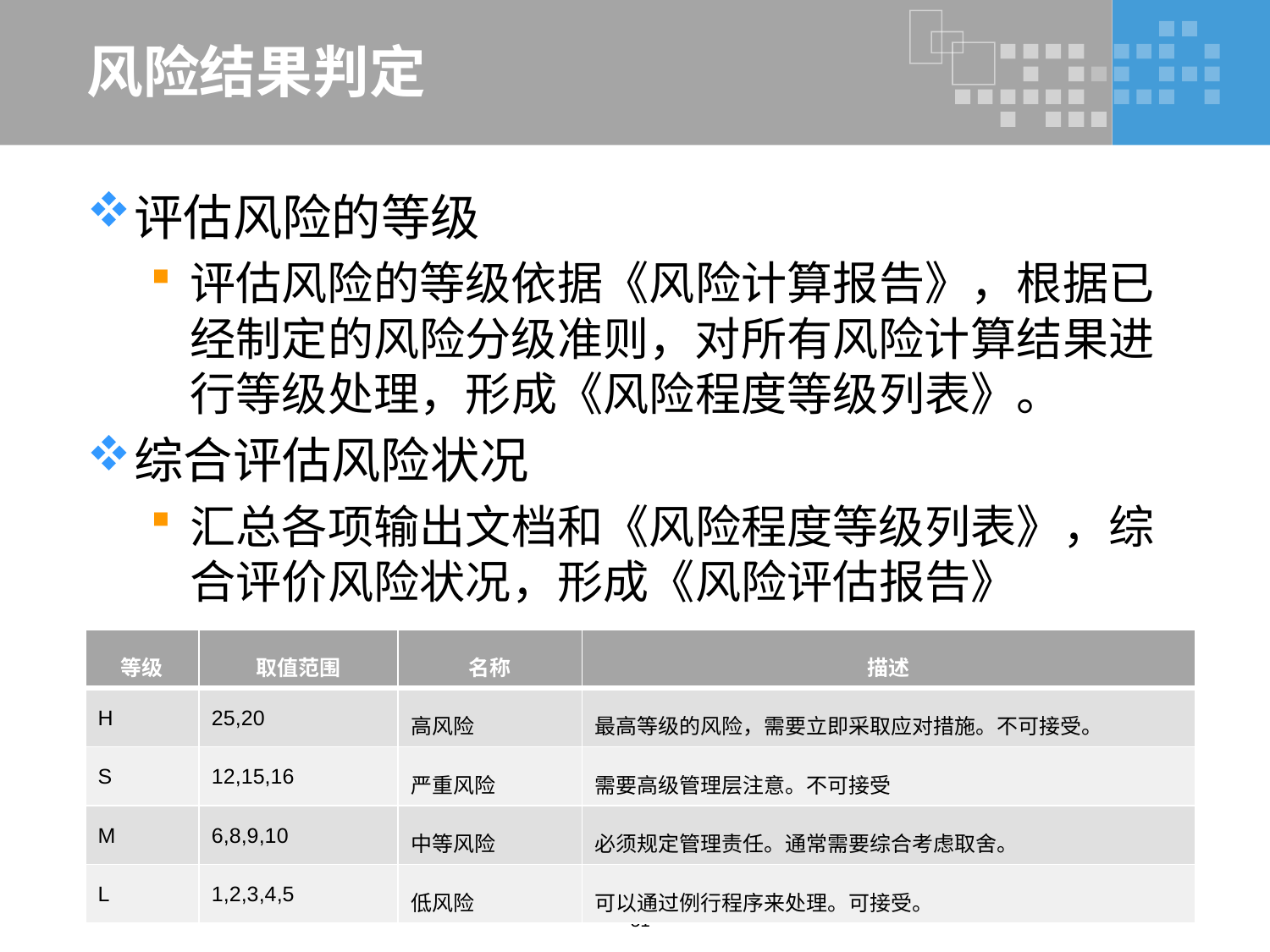

# 风险结果判定
评估风险的等级
评估风险的等级依据《风险计算报告》，根据已经制定的风险分级准则，对所有风险计算结果进行等级处理，形成《风险程度等级列表》。
综合评估风险状况
汇总各项输出文档和《风险程度等级列表》，综合评价风险状况，形成《风险评估报告》
| 等级 | 取值范围 | 名称 | 描述 |
| --- | --- | --- | --- |
| H | 25,20 | 高风险 | 最高等级的风险，需要立即采取应对措施。不可接受。 |
| S | 12,15,16 | 严重风险 | 需要高级管理层注意。不可接受 |
| M | 6,8,9,10 | 中等风险 | 必须规定管理责任。通常需要综合考虑取舍。 |
| L | 1,2,3,4,5 | 低风险 | 可以通过例行程序来处理。可接受。 |
51